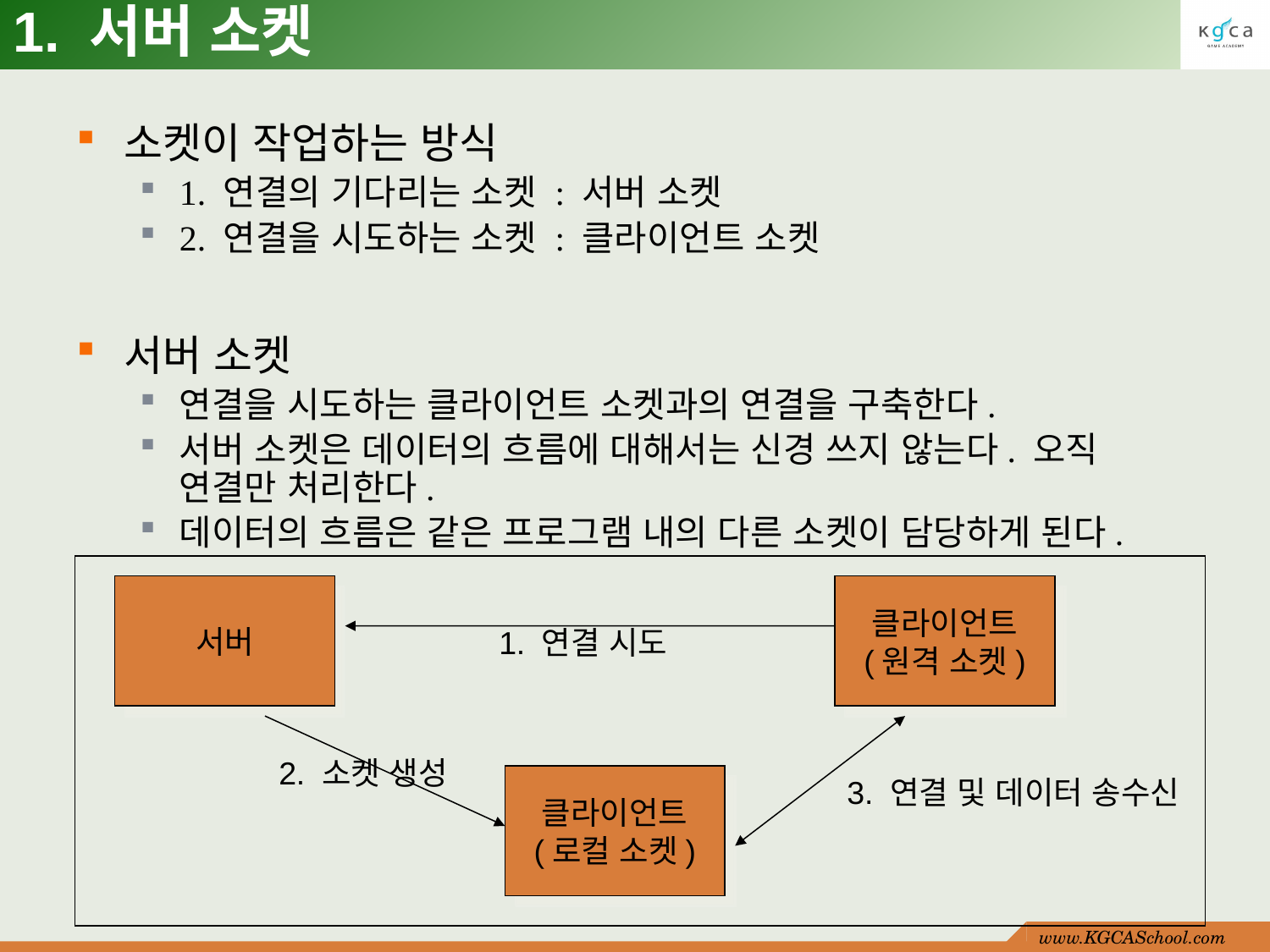

# 1. 서버 소켓
소켓이 작업하는 방식
1. 연결의 기다리는 소켓 : 서버 소켓
2. 연결을 시도하는 소켓 : 클라이언트 소켓

서버 소켓
연결을 시도하는 클라이언트 소켓과의 연결을 구축한다.
서버 소켓은 데이터의 흐름에 대해서는 신경 쓰지 않는다. 오직 연결만 처리한다.
데이터의 흐름은 같은 프로그램 내의 다른 소켓이 담당하게 된다.

서버
클라이언트
(원격 소켓)
1. 연결 시도

2. 소켓 생성
클라이언트
(로컬 소켓)
3. 연결 및 데이터 송수신